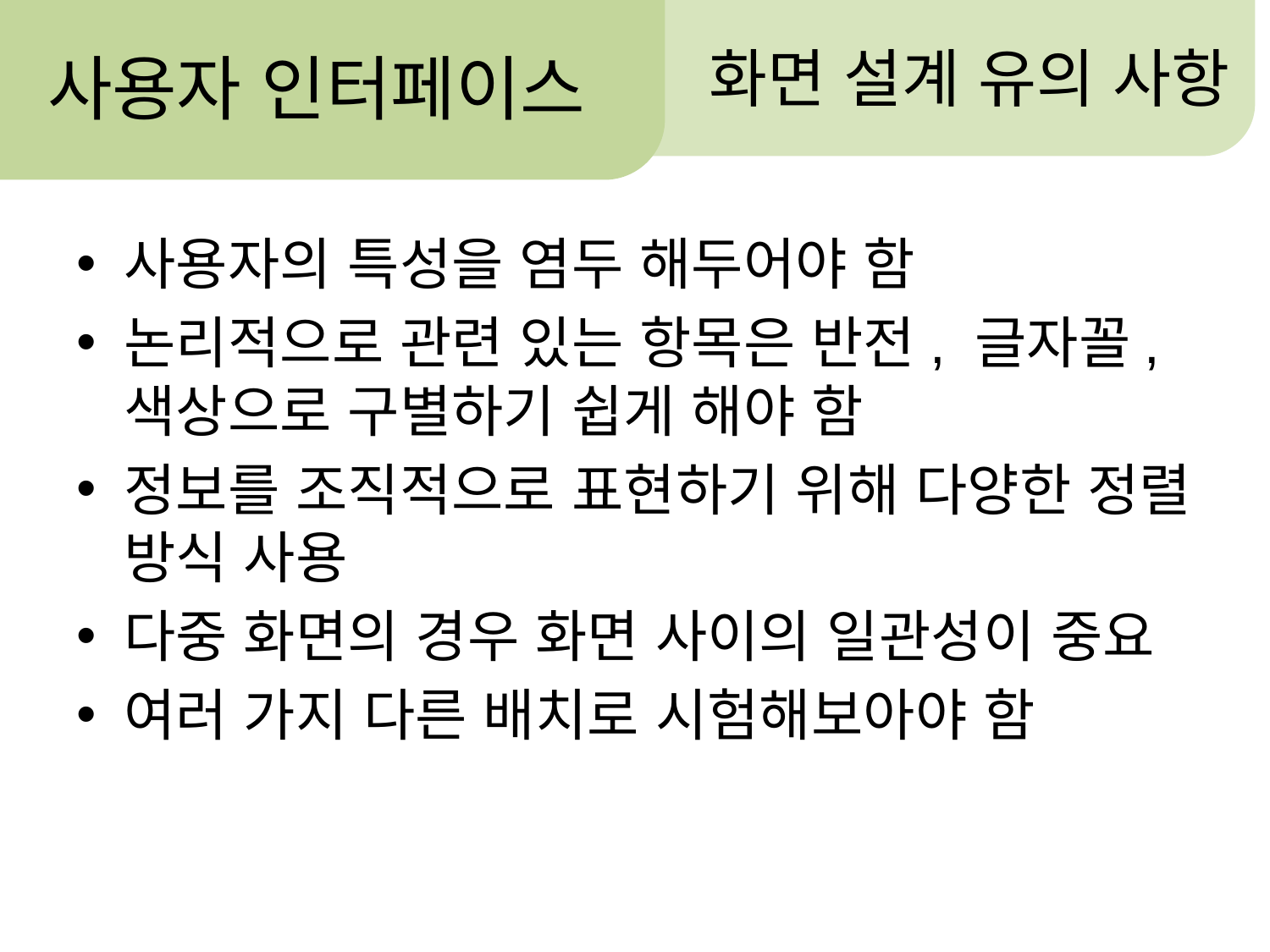

화면 설계 유의 사항
사용자 인터페이스
사용자의 특성을 염두 해두어야 함
논리적으로 관련 있는 항목은 반전, 글자꼴, 색상으로 구별하기 쉽게 해야 함
정보를 조직적으로 표현하기 위해 다양한 정렬 방식 사용
다중 화면의 경우 화면 사이의 일관성이 중요
여러 가지 다른 배치로 시험해보아야 함